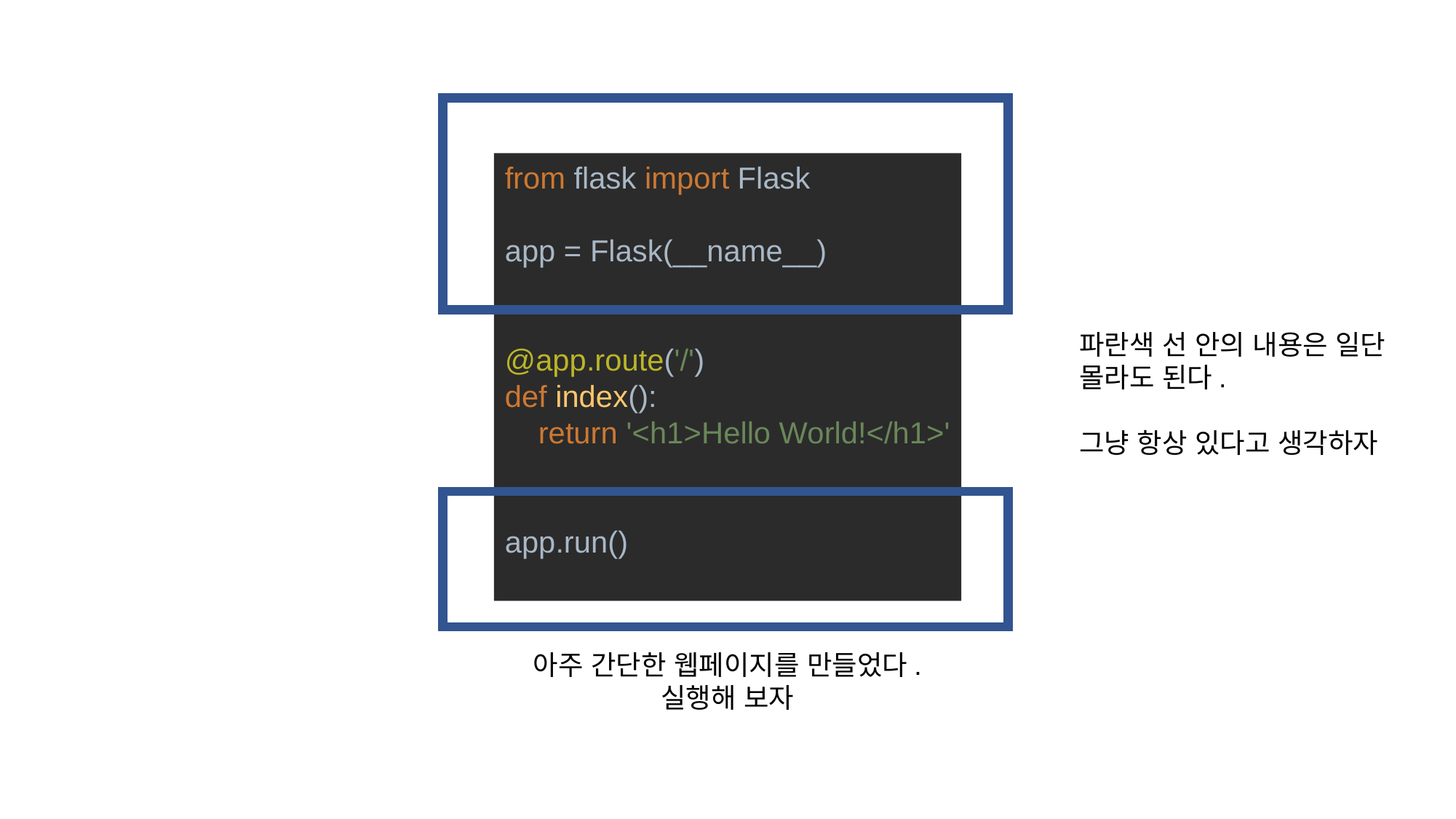

from flask import Flask
app = Flask(__name__)
@app.route('/')
def index():
    return '<h1>Hello World!</h1>'
app.run()
파란색 선 안의 내용은 일단 몰라도 된다.

그냥 항상 있다고 생각하자

아주 간단한 웹페이지를 만들었다.
실행해 보자